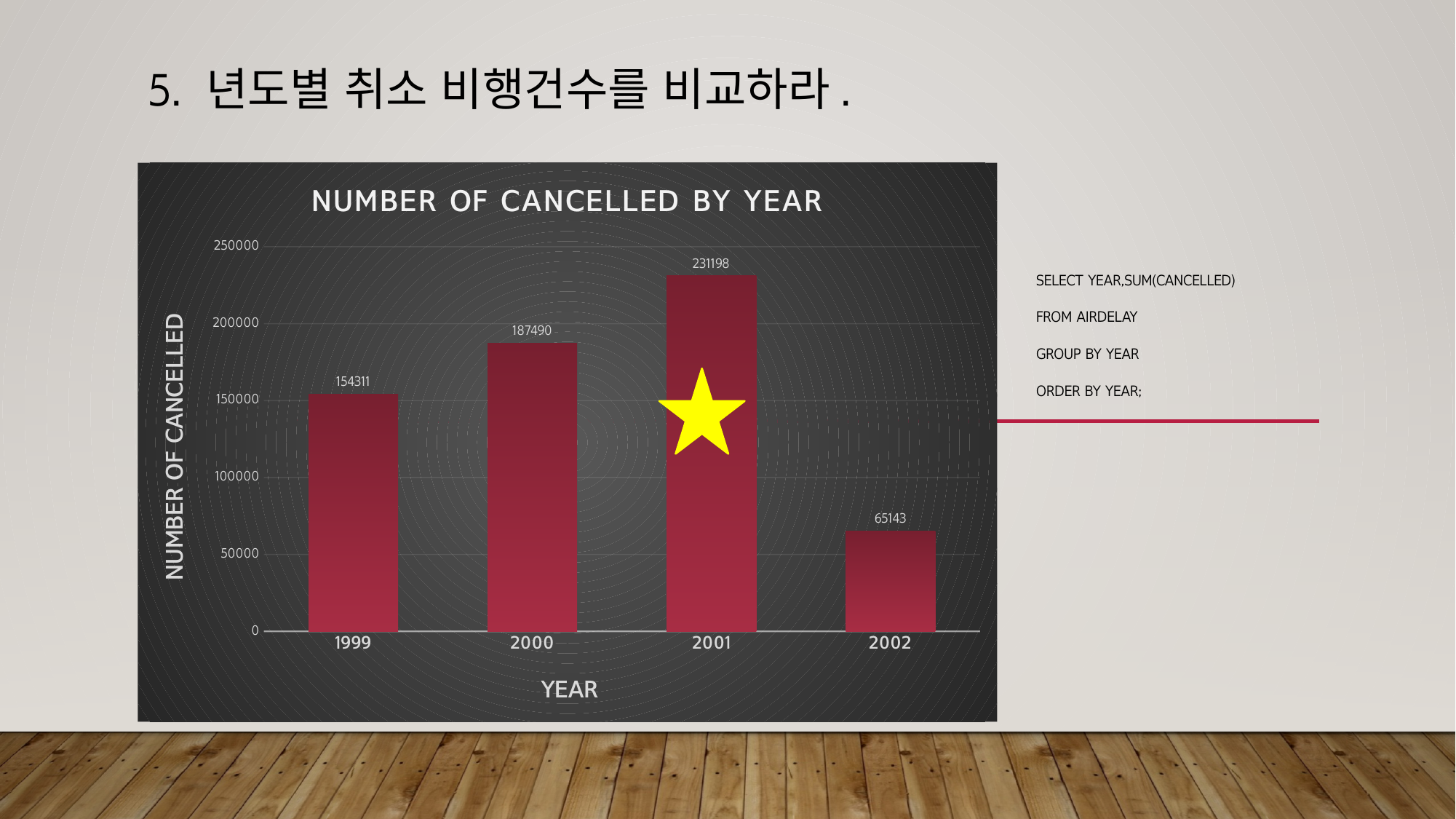

# 5. 년도별 취소 비행건수를 비교하라.

### Chart: NUMBER OF CANCELLED BY YEAR

| Category | 취소건수 |
|---|---|
| 1999 | 154311.0 |
| 2000 | 187490.0 |
| 2001 | 231198.0 |
| 2002 | 65143.0 |
select year,sum(cancelled)
from airdelay
group by year
order by year;